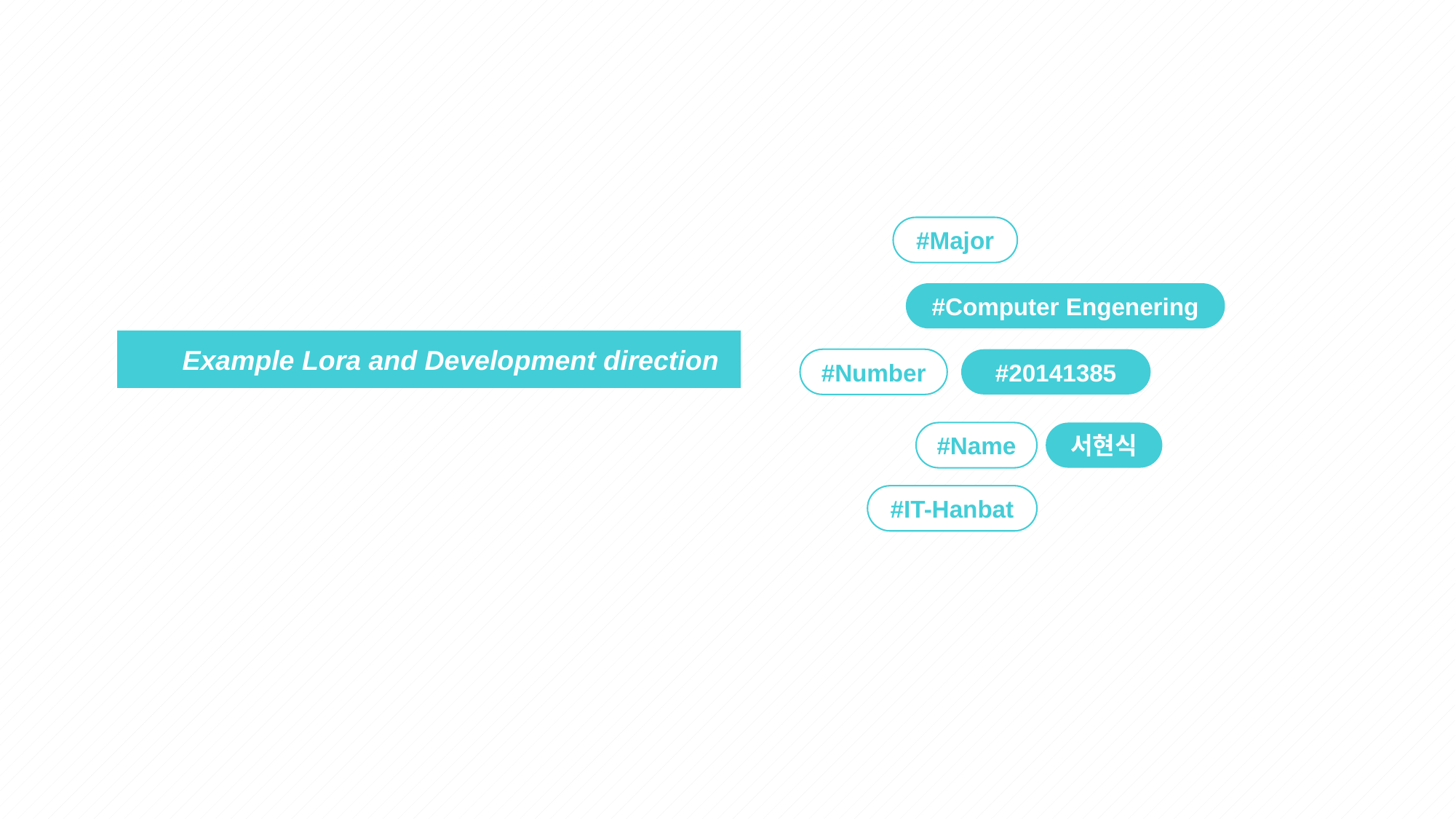

#Major
#Computer Engenering
Example Lora and Development direction
PRESENTATION
#Number
#20141385
#Name
서현식
#IT-Hanbat